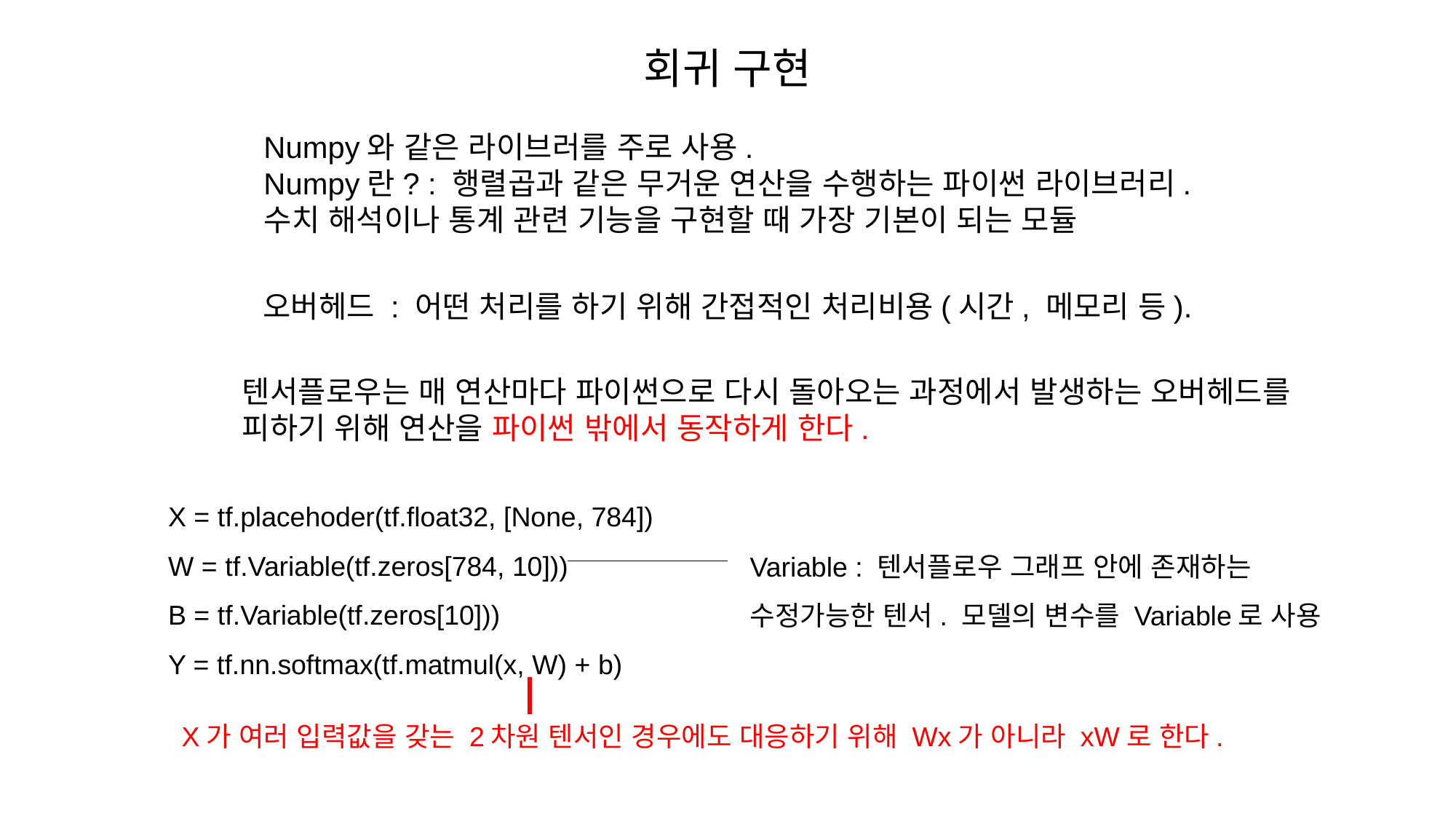

회귀 구현
Numpy와 같은 라이브러를 주로 사용.
Numpy란? : 행렬곱과 같은 무거운 연산을 수행하는 파이썬 라이브러리.
수치 해석이나 통계 관련 기능을 구현할 때 가장 기본이 되는 모듈
오버헤드 : 어떤 처리를 하기 위해 간접적인 처리비용(시간, 메모리 등).
텐서플로우는 매 연산마다 파이썬으로 다시 돌아오는 과정에서 발생하는 오버헤드를
피하기 위해 연산을 파이썬 밖에서 동작하게 한다.
X = tf.placehoder(tf.float32, [None, 784])
W = tf.Variable(tf.zeros[784, 10]))
B = tf.Variable(tf.zeros[10]))
Y = tf.nn.softmax(tf.matmul(x, W) + b)
Variable : 텐서플로우 그래프 안에 존재하는
수정가능한 텐서. 모델의 변수를 Variable로 사용
X가 여러 입력값을 갖는 2차원 텐서인 경우에도 대응하기 위해 Wx가 아니라 xW로 한다.